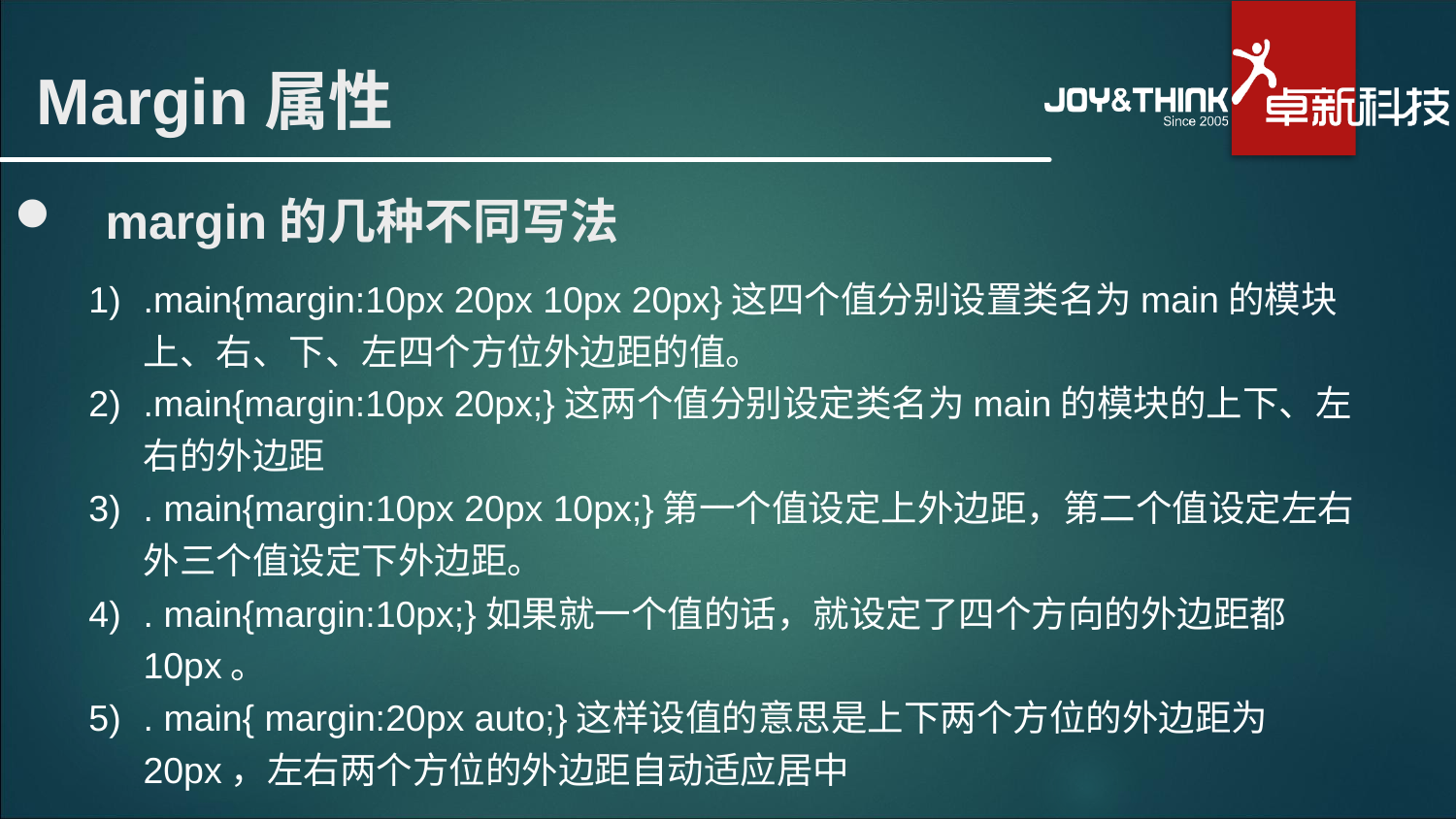

# Margin属性
margin的几种不同写法
.main{margin:10px 20px 10px 20px}这四个值分别设置类名为main的模块上、右、下、左四个方位外边距的值。
.main{margin:10px 20px;}这两个值分别设定类名为main的模块的上下、左右的外边距
. main{margin:10px 20px 10px;}第一个值设定上外边距，第二个值设定左右外三个值设定下外边距。
. main{margin:10px;}如果就一个值的话，就设定了四个方向的外边距都10px。
. main{ margin:20px auto;}这样设值的意思是上下两个方位的外边距为20px，左右两个方位的外边距自动适应居中